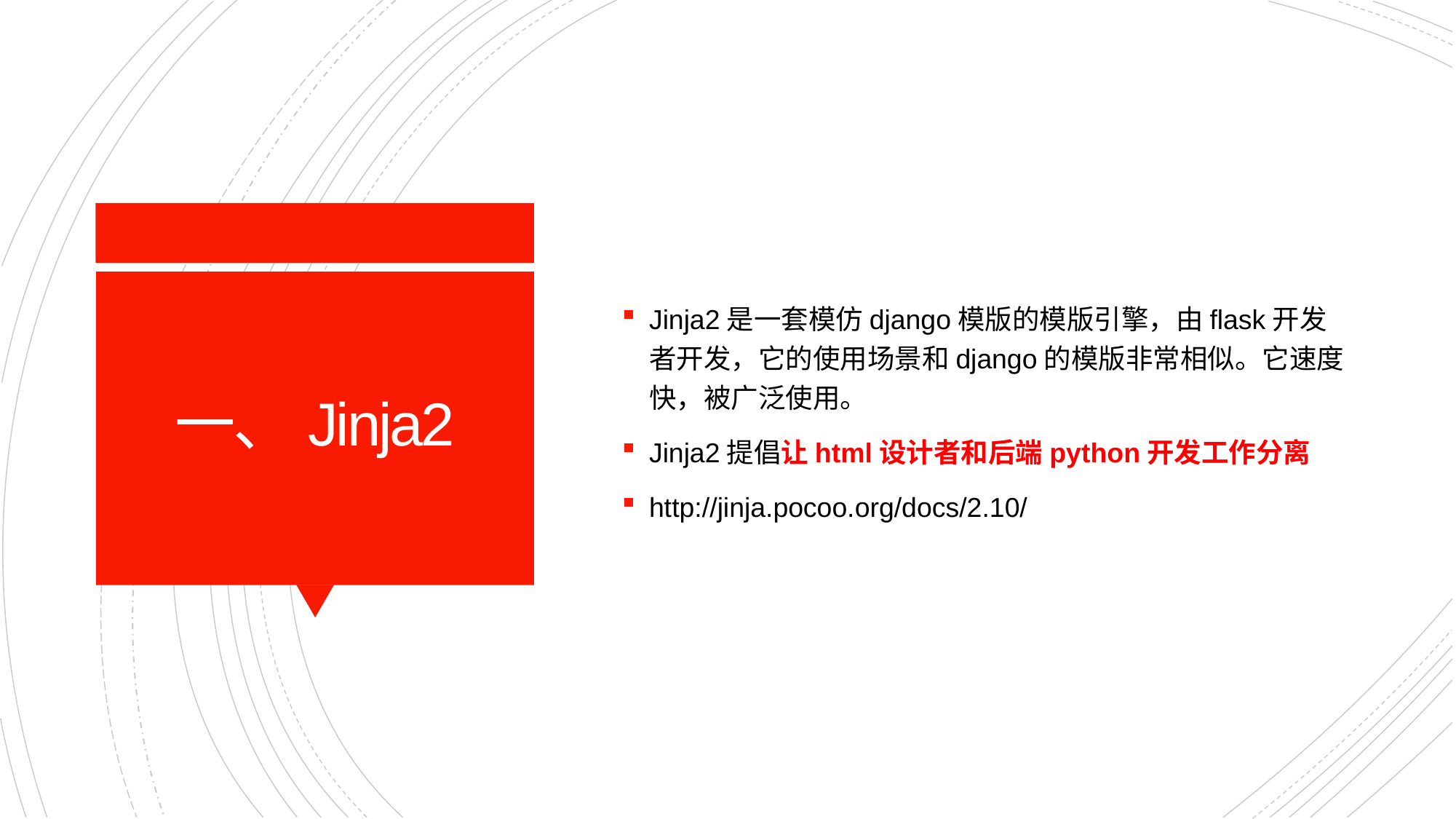

Jinja2是一套模仿django模版的模版引擎，由flask开发者开发，它的使用场景和django的模版非常相似。它速度快，被广泛使用。
Jinja2提倡让html设计者和后端python开发工作分离
http://jinja.pocoo.org/docs/2.10/
# 一、Jinja2